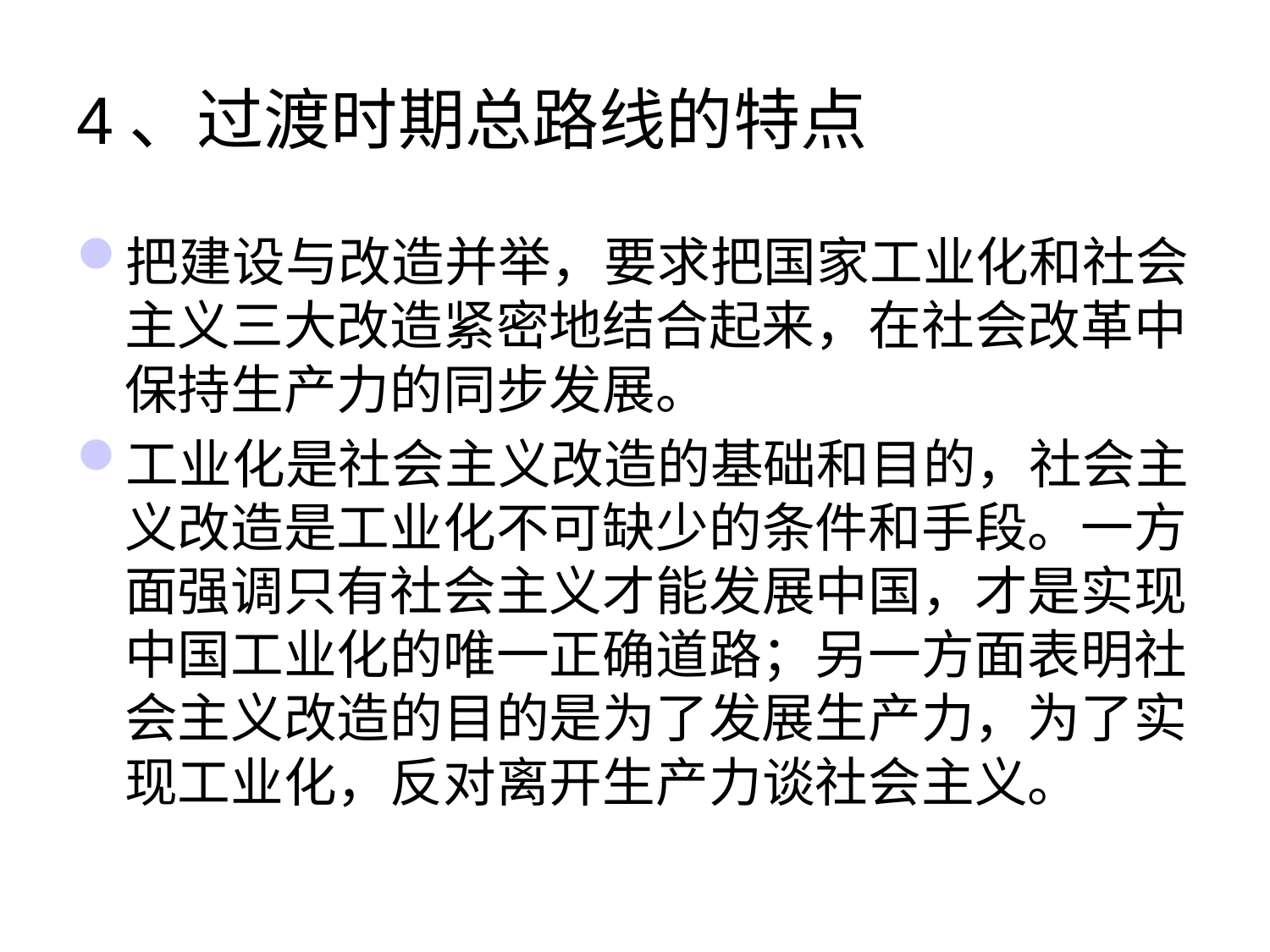

# 4、过渡时期总路线的特点
把建设与改造并举，要求把国家工业化和社会主义三大改造紧密地结合起来，在社会改革中保持生产力的同步发展。
工业化是社会主义改造的基础和目的，社会主义改造是工业化不可缺少的条件和手段。一方面强调只有社会主义才能发展中国，才是实现中国工业化的唯一正确道路；另一方面表明社会主义改造的目的是为了发展生产力，为了实现工业化，反对离开生产力谈社会主义。